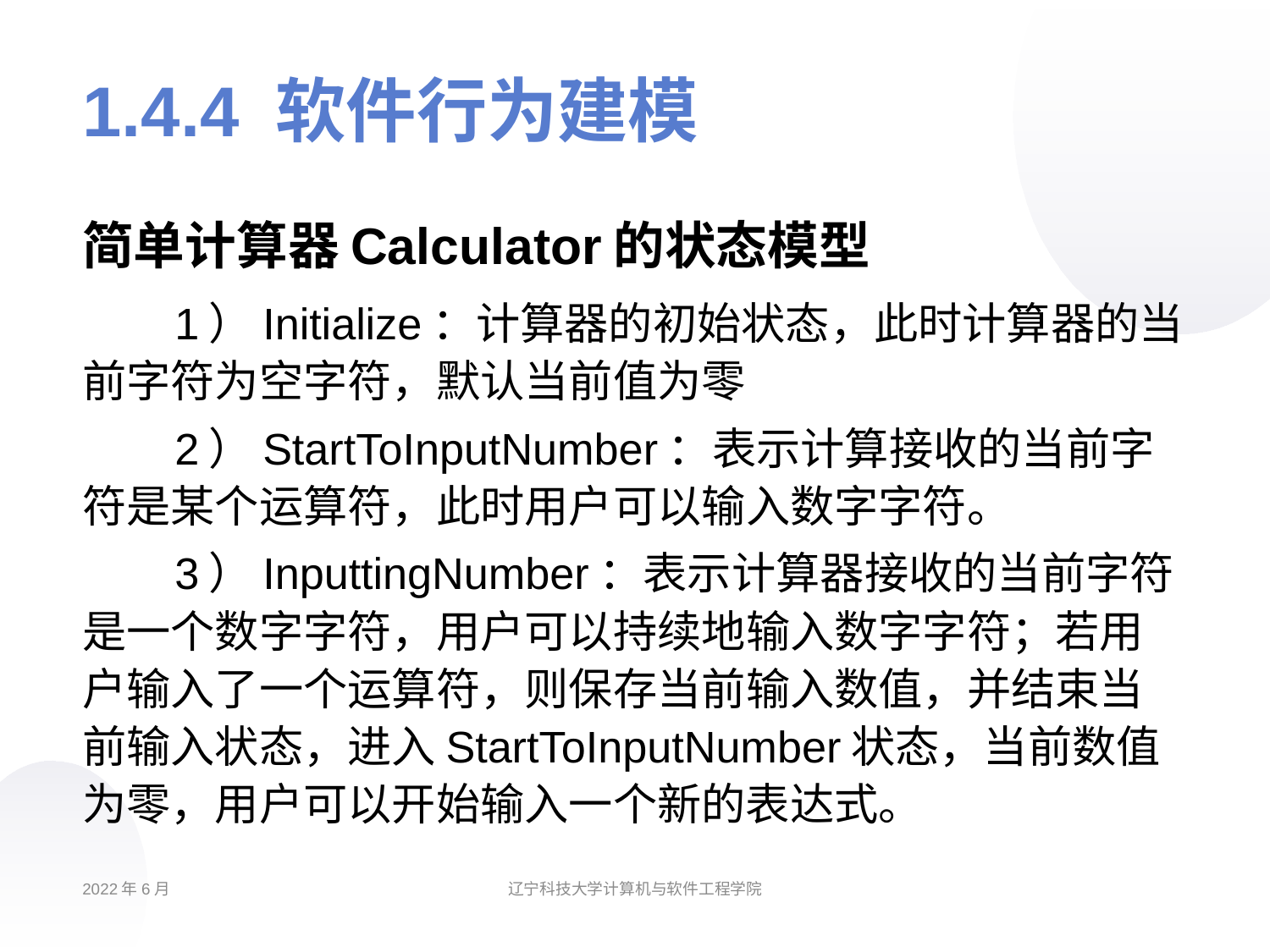

# 1.4.4 软件行为建模
简单计算器Calculator的状态模型
1）Initialize：计算器的初始状态，此时计算器的当前字符为空字符，默认当前值为零
2）StartToInputNumber：表示计算接收的当前字符是某个运算符，此时用户可以输入数字字符。
3）InputtingNumber：表示计算器接收的当前字符是一个数字字符，用户可以持续地输入数字字符；若用户输入了一个运算符，则保存当前输入数值，并结束当前输入状态，进入StartToInputNumber状态，当前数值为零，用户可以开始输入一个新的表达式。

2022年6月
辽宁科技大学计算机与软件工程学院
190